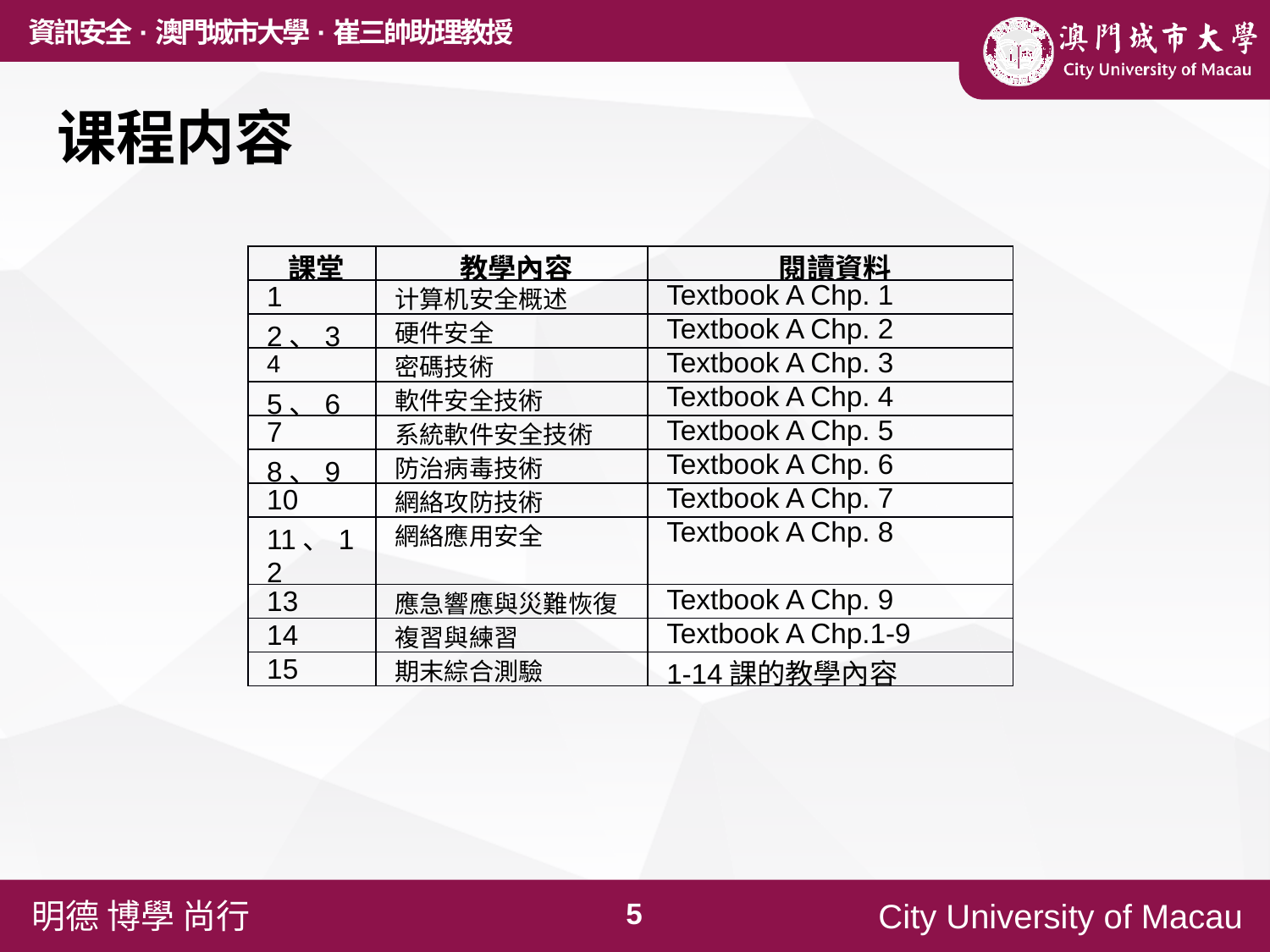

课程内容
| 課堂 | 教學內容 | 閱讀資料 |
| --- | --- | --- |
| 1 | 计算机安全概述 | Textbook A Chp. 1 |
| 2、3 | 硬件安全 | Textbook A Chp. 2 |
| 4 | 密碼技術 | Textbook A Chp. 3 |
| 5、6 | 軟件安全技術 | Textbook A Chp. 4 |
| 7 | 系統軟件安全技術 | Textbook A Chp. 5 |
| 8、9 | 防治病毒技術 | Textbook A Chp. 6 |
| 10 | 網絡攻防技術 | Textbook A Chp. 7 |
| 11、12 | 網絡應用安全 | Textbook A Chp. 8 |
| 13 | 應急響應與災難恢復 | Textbook A Chp. 9 |
| 14 | 複習與練習 | Textbook A Chp.1-9 |
| 15 | 期末綜合測驗 | 1-14課的教學內容 |